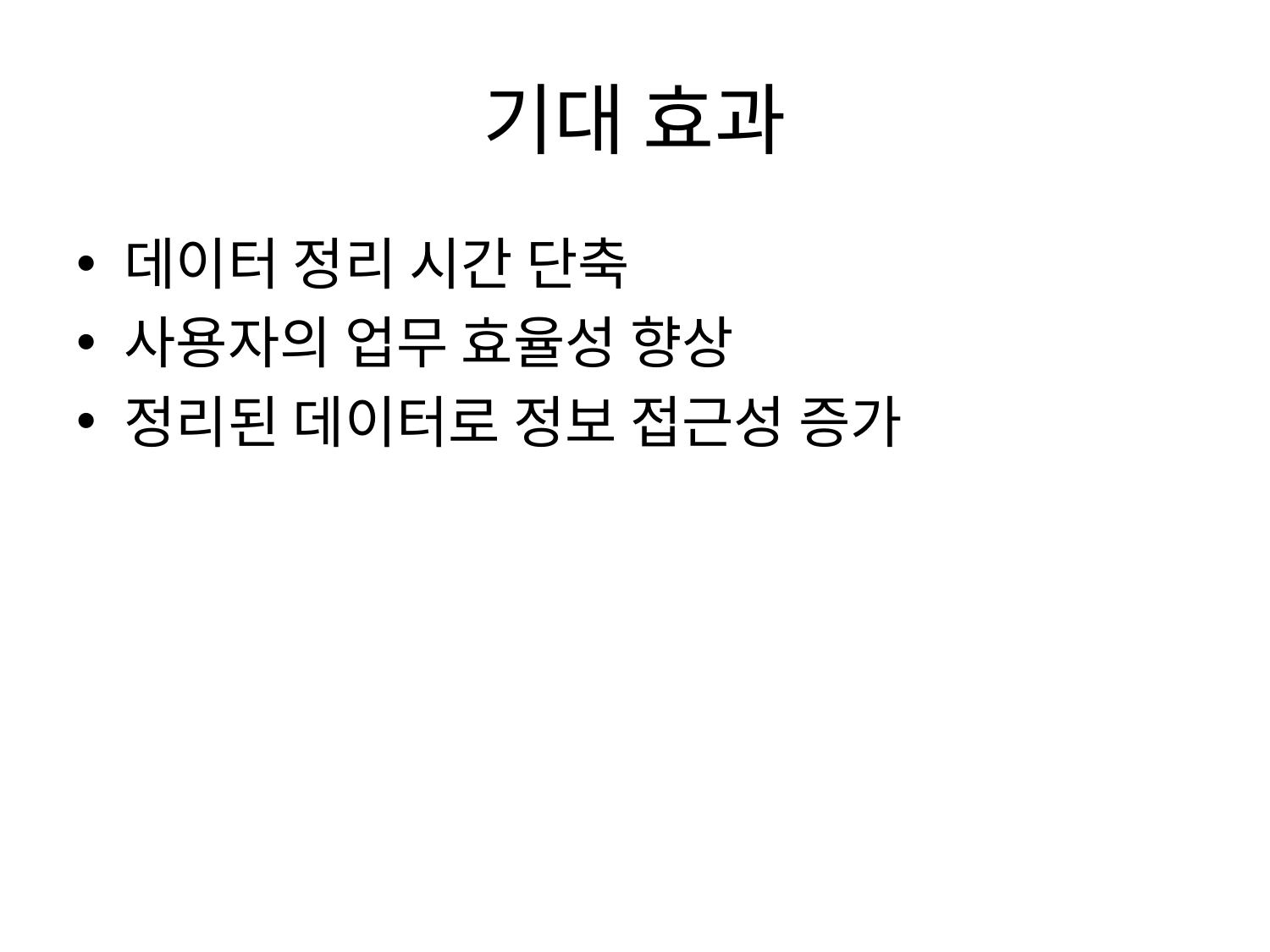

# 기대 효과
데이터 정리 시간 단축
사용자의 업무 효율성 향상
정리된 데이터로 정보 접근성 증가